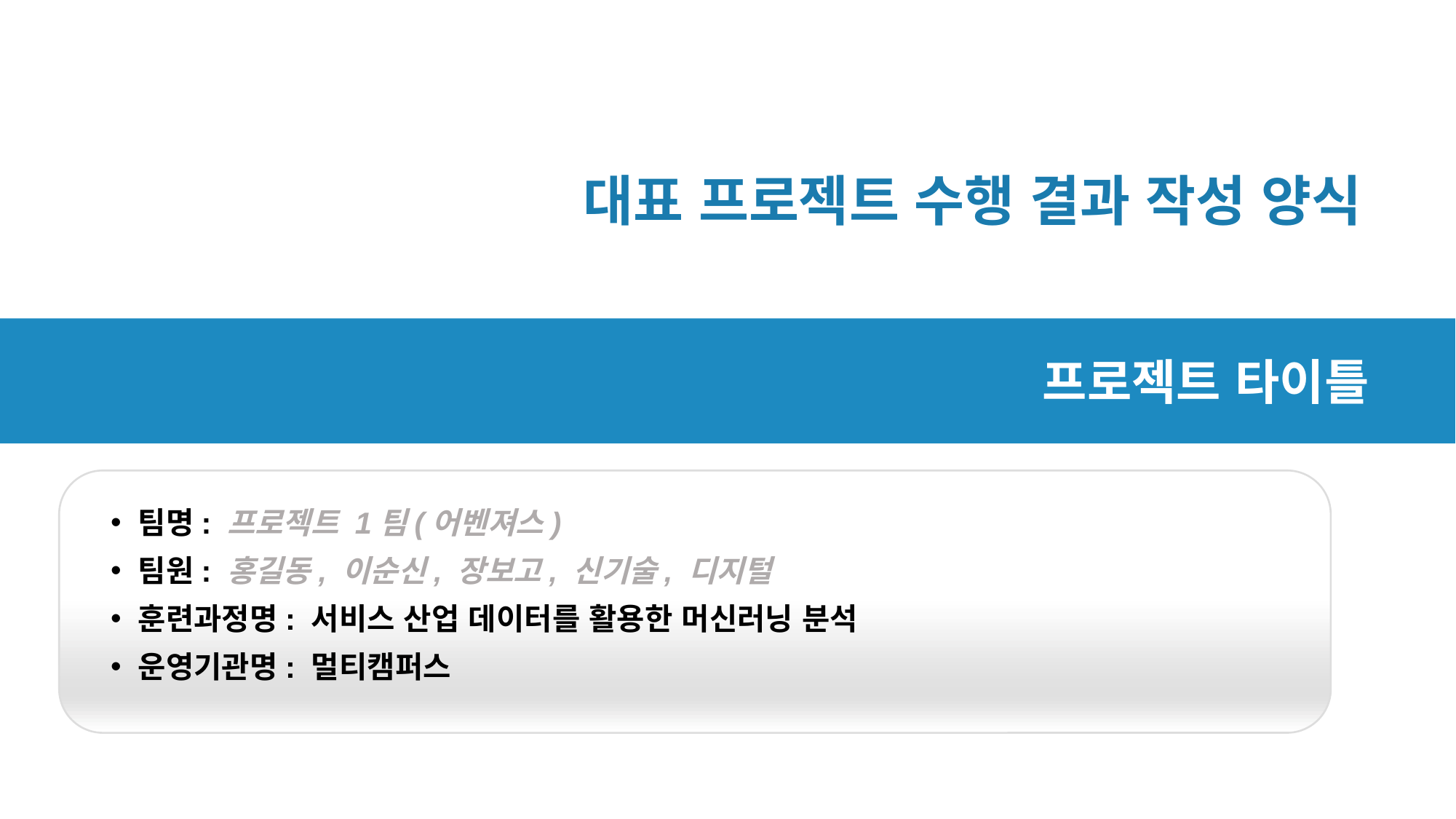

대표 프로젝트 수행 결과 작성 양식

프로젝트 타이틀

팀명: 프로젝트 1팀(어벤져스)
팀원: 홍길동, 이순신, 장보고, 신기술, 디지털
훈련과정명: 서비스 산업 데이터를 활용한 머신러닝 분석
운영기관명: 멀티캠퍼스